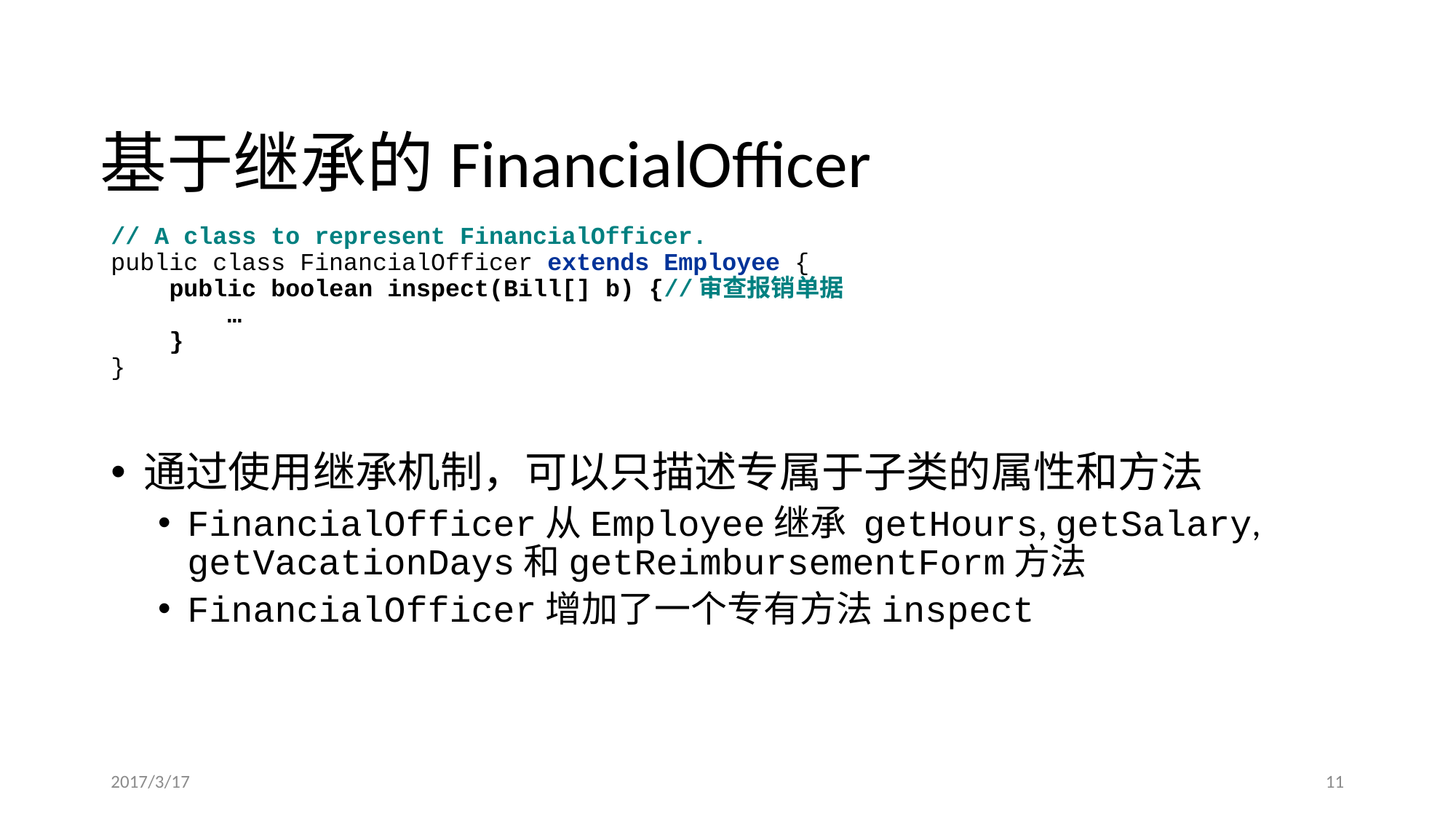

# 基于继承的FinancialOfficer
// A class to represent FinancialOfficer.
public class FinancialOfficer extends Employee {
    public boolean inspect(Bill[] b) {//审查报销单据
        …
    }
}

通过使用继承机制，可以只描述专属于子类的属性和方法
FinancialOfficer从Employee继承 getHours, getSalary, getVacationDays和getReimbursementForm方法
FinancialOfficer增加了一个专有方法inspect
2017/3/17
11